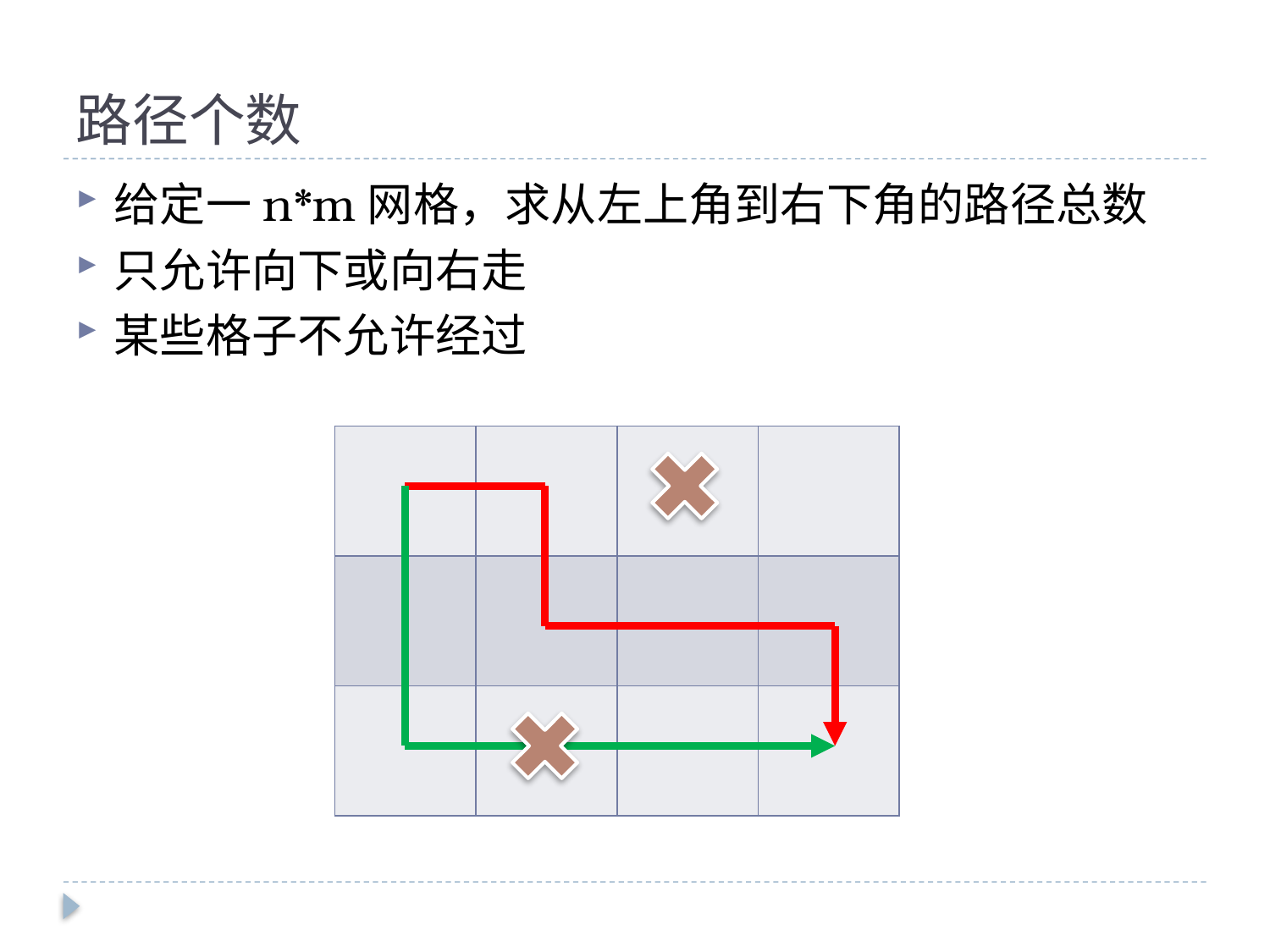

# 路径个数
给定一n*m网格，求从左上角到右下角的路径总数
只允许向下或向右走
某些格子不允许经过
|  |  |  |  |
| --- | --- | --- | --- |
|  |  |  |  |
|  |  |  |  |